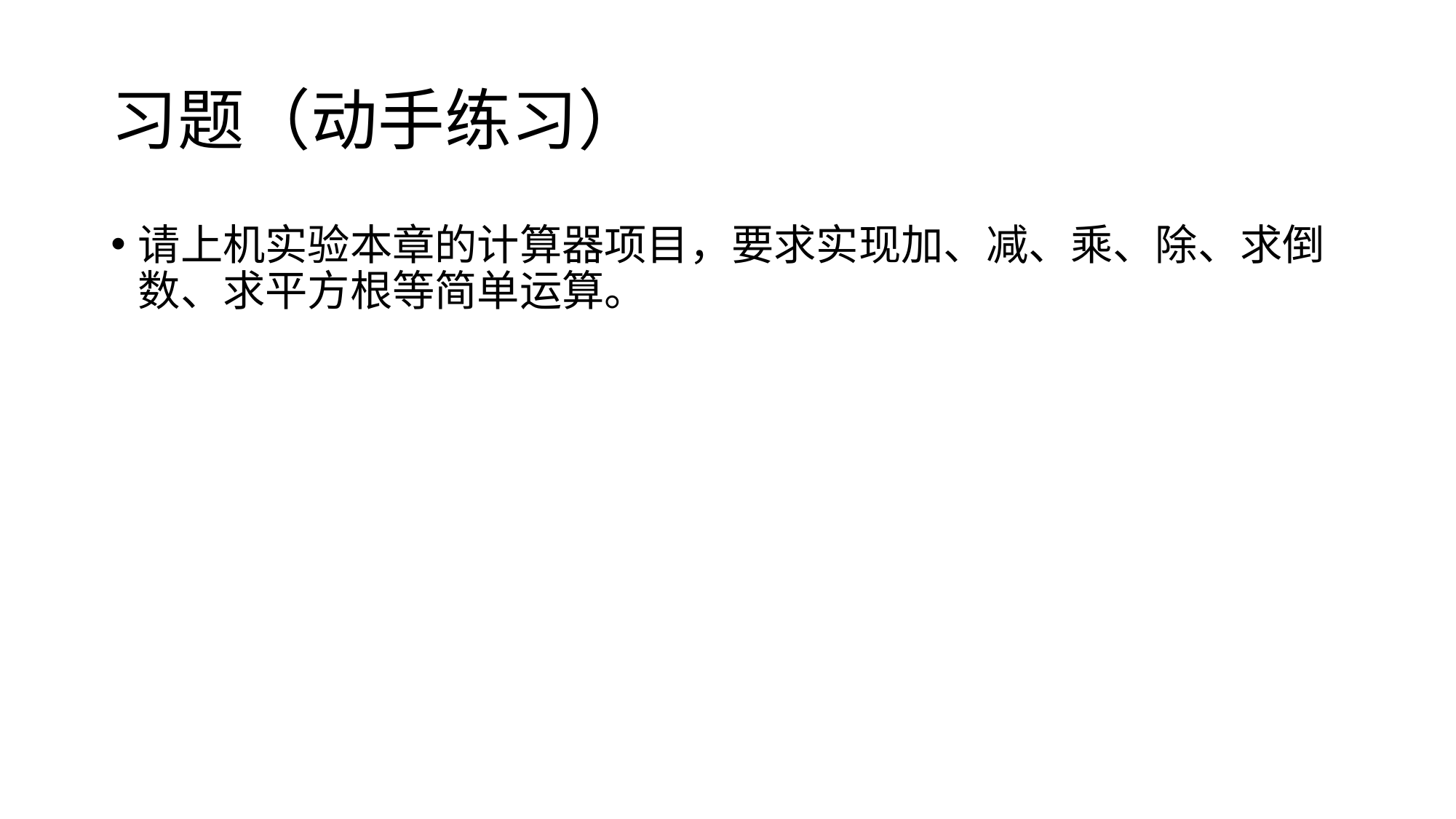

# 习题（动手练习）
请上机实验本章的计算器项目，要求实现加、减、乘、除、求倒数、求平方根等简单运算。